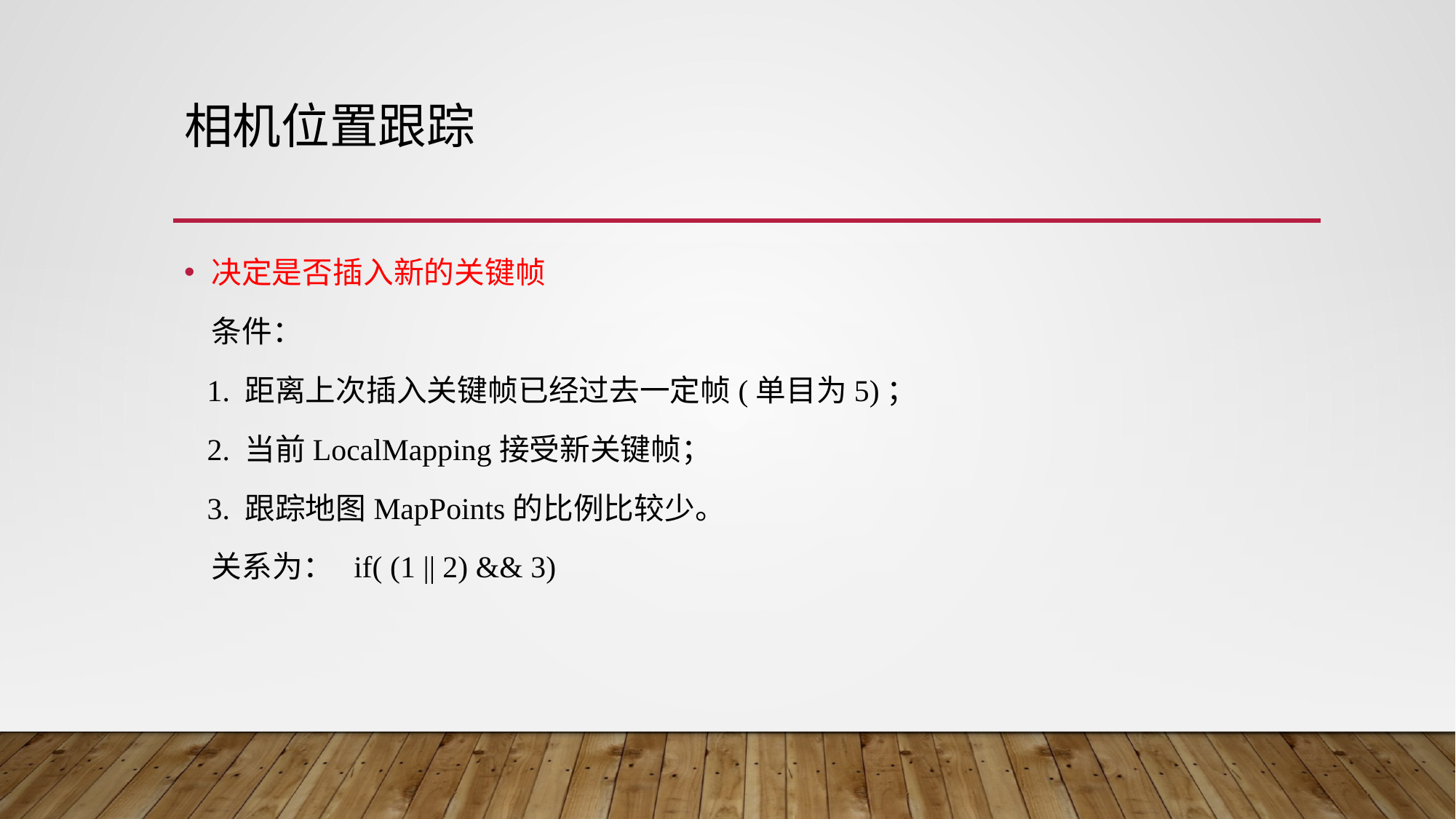

14
# 相机位置跟踪

决定是否插入新的关键帧
   条件：
   1. 距离上次插入关键帧已经过去一定帧(单目为5)；
   2. 当前LocalMapping接受新关键帧；
   3. 跟踪地图MapPoints的比例比较少。
   关系为：  if( (1 || 2) && 3)